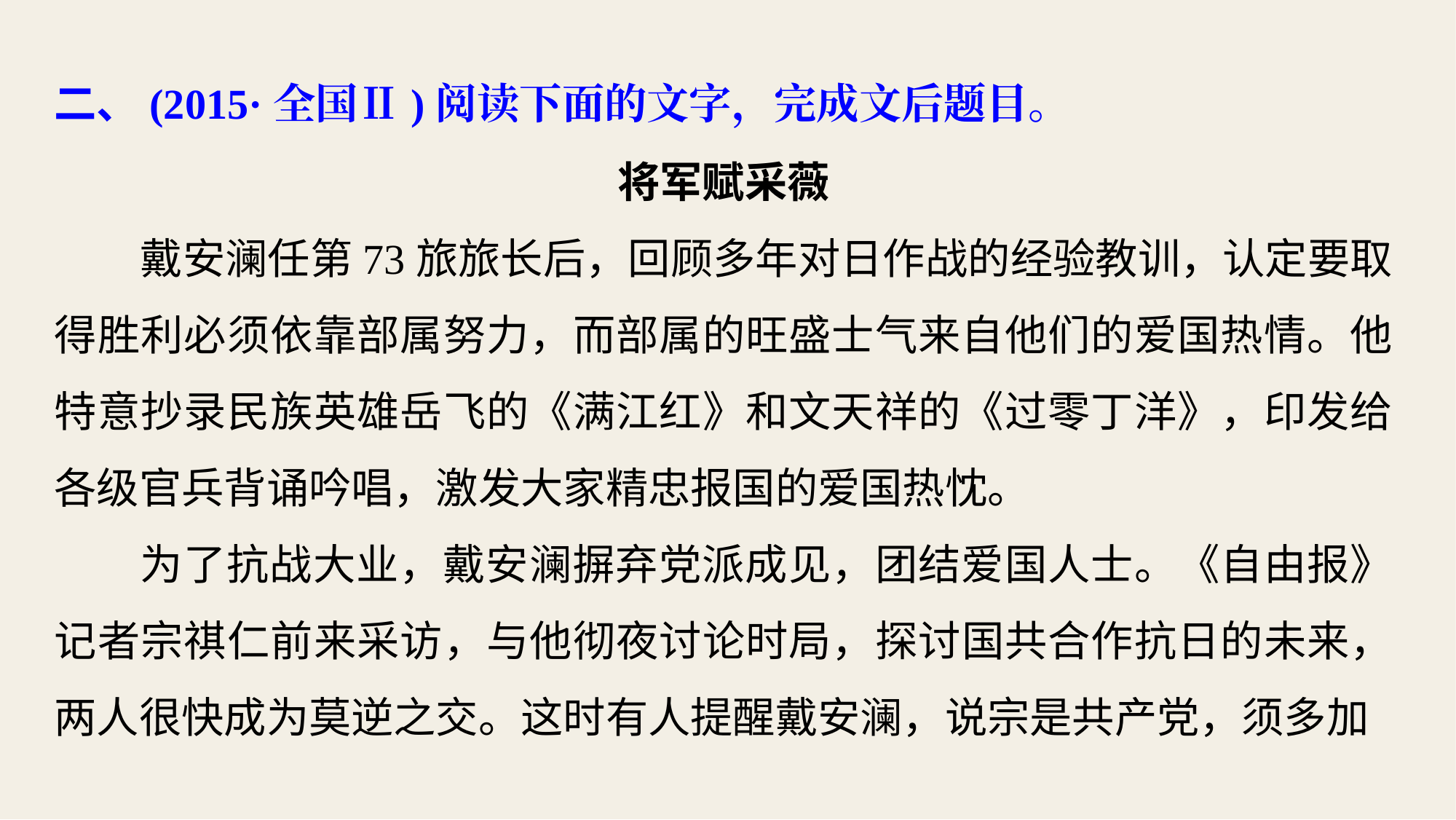

二、(2015·全国Ⅱ)阅读下面的文字，完成文后题目。
将军赋采薇
戴安澜任第73旅旅长后，回顾多年对日作战的经验教训，认定要取得胜利必须依靠部属努力，而部属的旺盛士气来自他们的爱国热情。他特意抄录民族英雄岳飞的《满江红》和文天祥的《过零丁洋》，印发给各级官兵背诵吟唱，激发大家精忠报国的爱国热忱。
为了抗战大业，戴安澜摒弃党派成见，团结爱国人士。《自由报》记者宗祺仁前来采访，与他彻夜讨论时局，探讨国共合作抗日的未来，两人很快成为莫逆之交。这时有人提醒戴安澜，说宗是共产党，须多加